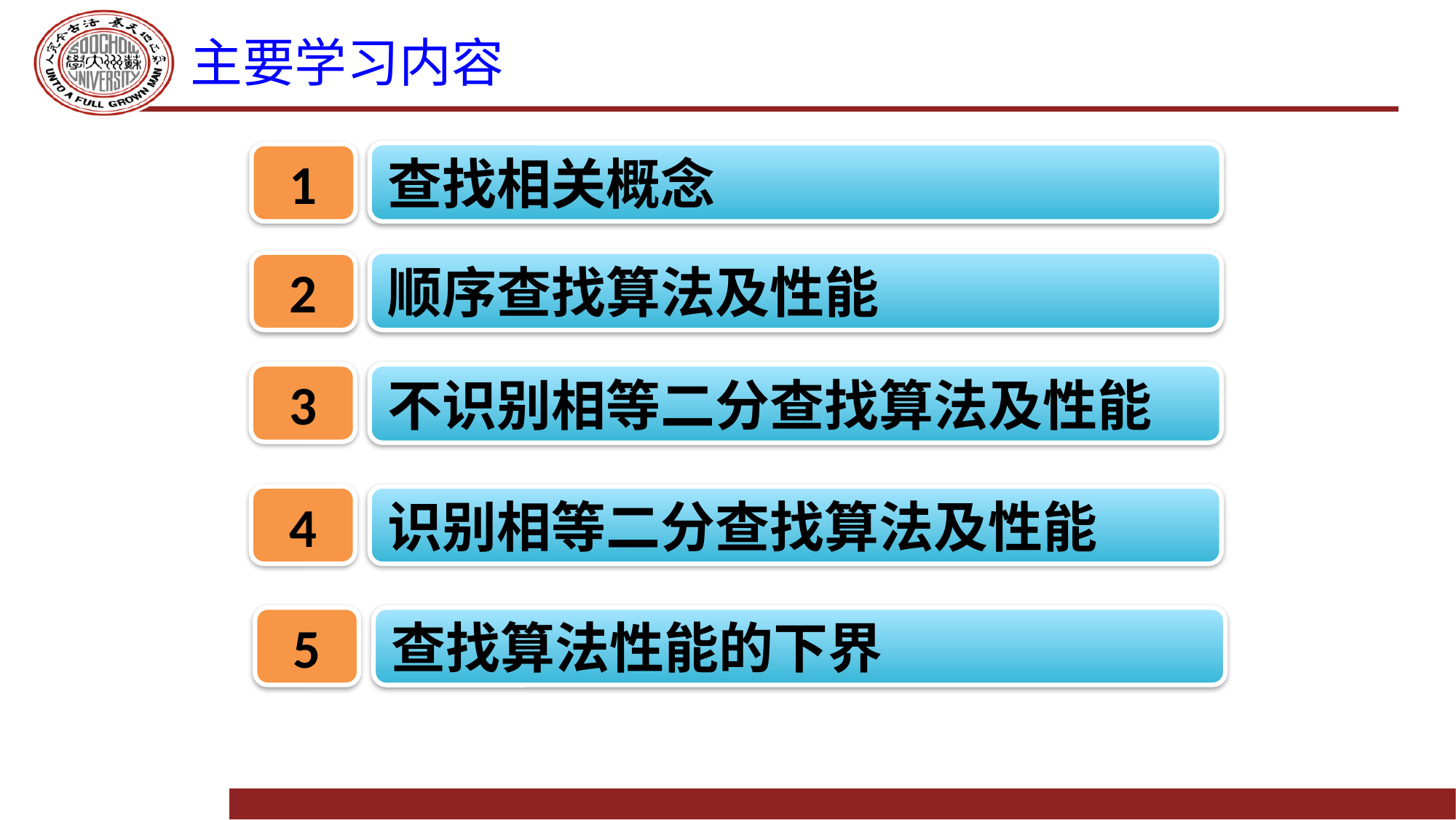

# 主要学习内容
查找相关概念
1
顺序查找算法及性能
2
3
不识别相等二分查找算法及性能
4
识别相等二分查找算法及性能
5
查找算法性能的下界